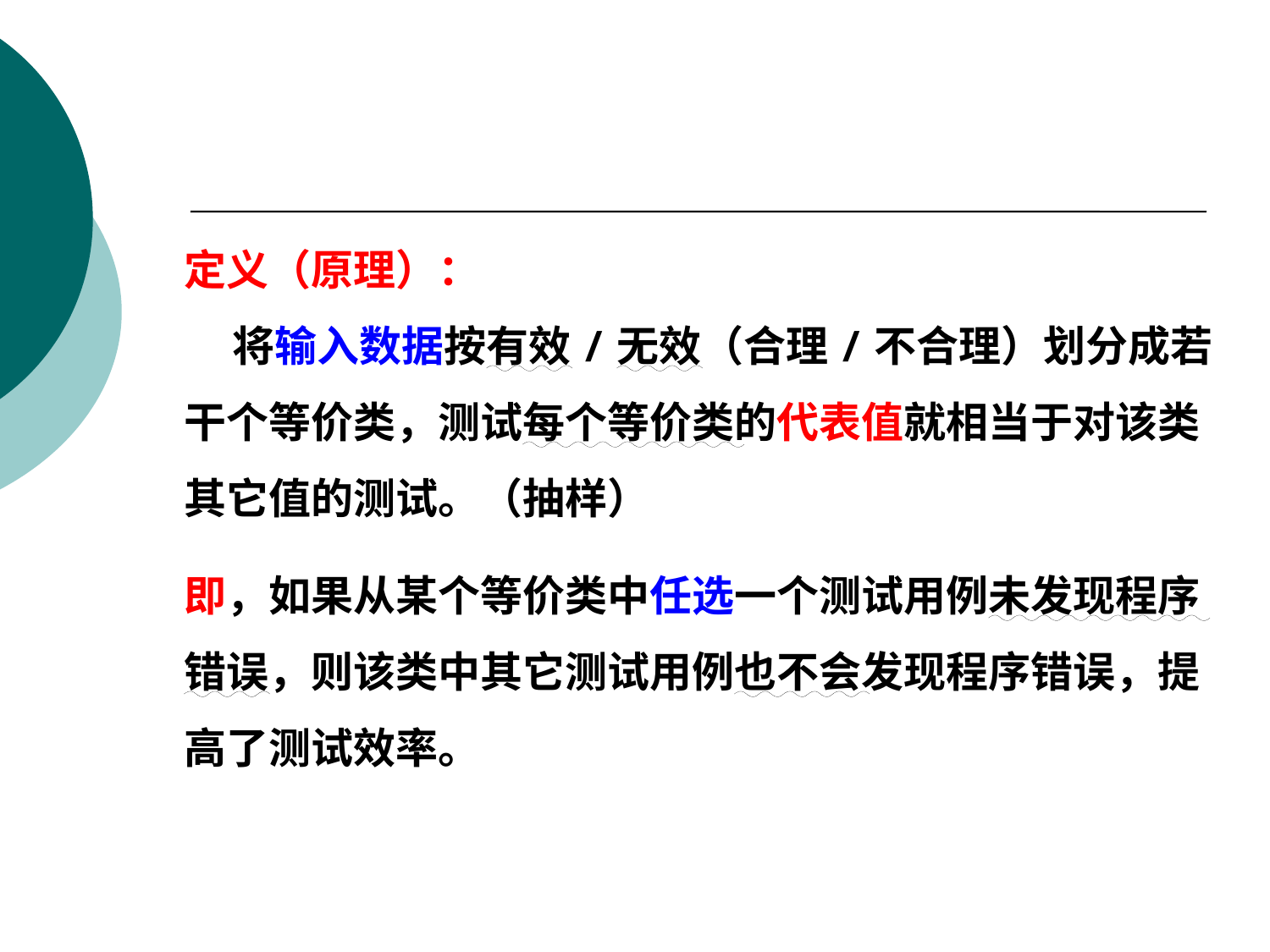

定义（原理）：
    将输入数据按有效/无效（合理/不合理）划分成若干个等价类，测试每个等价类的代表值就相当于对该类其它值的测试。（抽样）
即，如果从某个等价类中任选一个测试用例未发现程序错误，则该类中其它测试用例也不会发现程序错误，提高了测试效率。